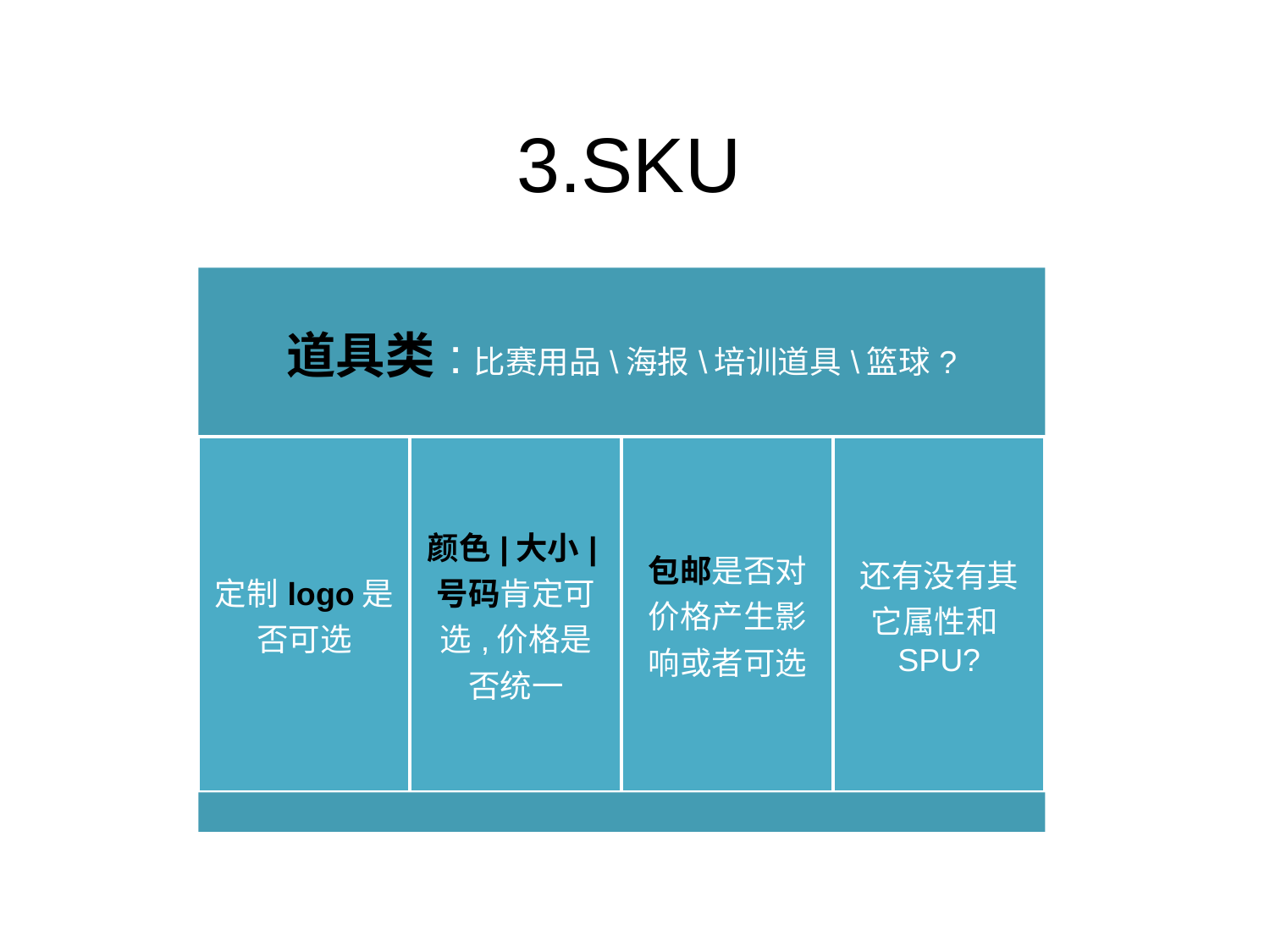

# 3.SKU
道具类:比赛用品\海报\培训道具\篮球?
定制logo是否可选
颜色|大小|号码肯定可选,价格是否统一
包邮是否对价格产生影响或者可选
还有没有其它属性和SPU?